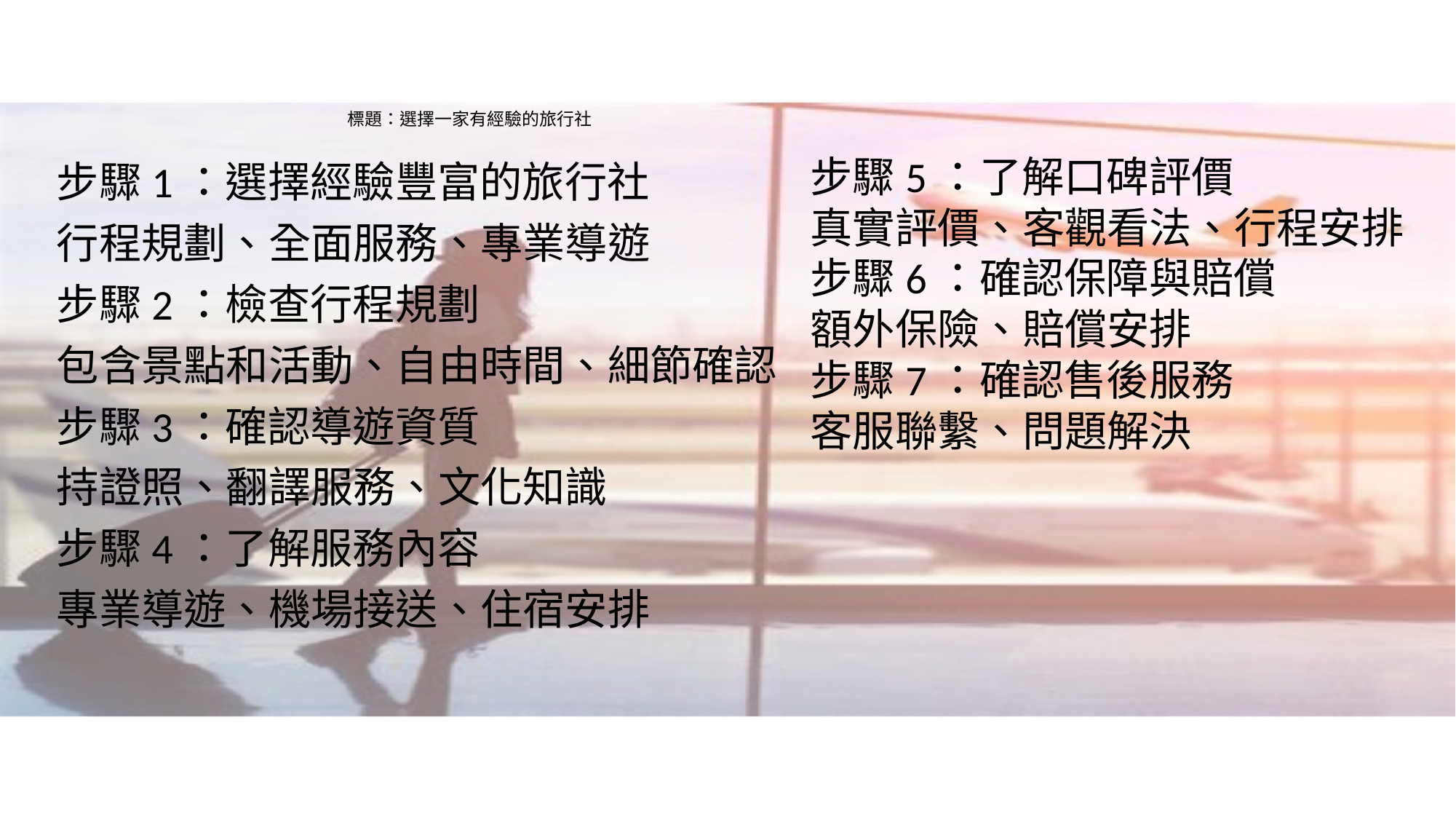

# 標題：選擇一家有經驗的旅行社
步驟5：了解口碑評價
真實評價、客觀看法、行程安排
步驟6：確認保障與賠償
額外保險、賠償安排
步驟7：確認售後服務
客服聯繫、問題解決
步驟1：選擇經驗豐富的旅行社
行程規劃、全面服務、專業導遊
步驟2：檢查行程規劃
包含景點和活動、自由時間、細節確認
步驟3：確認導遊資質
持證照、翻譯服務、文化知識
步驟4：了解服務內容
專業導遊、機場接送、住宿安排